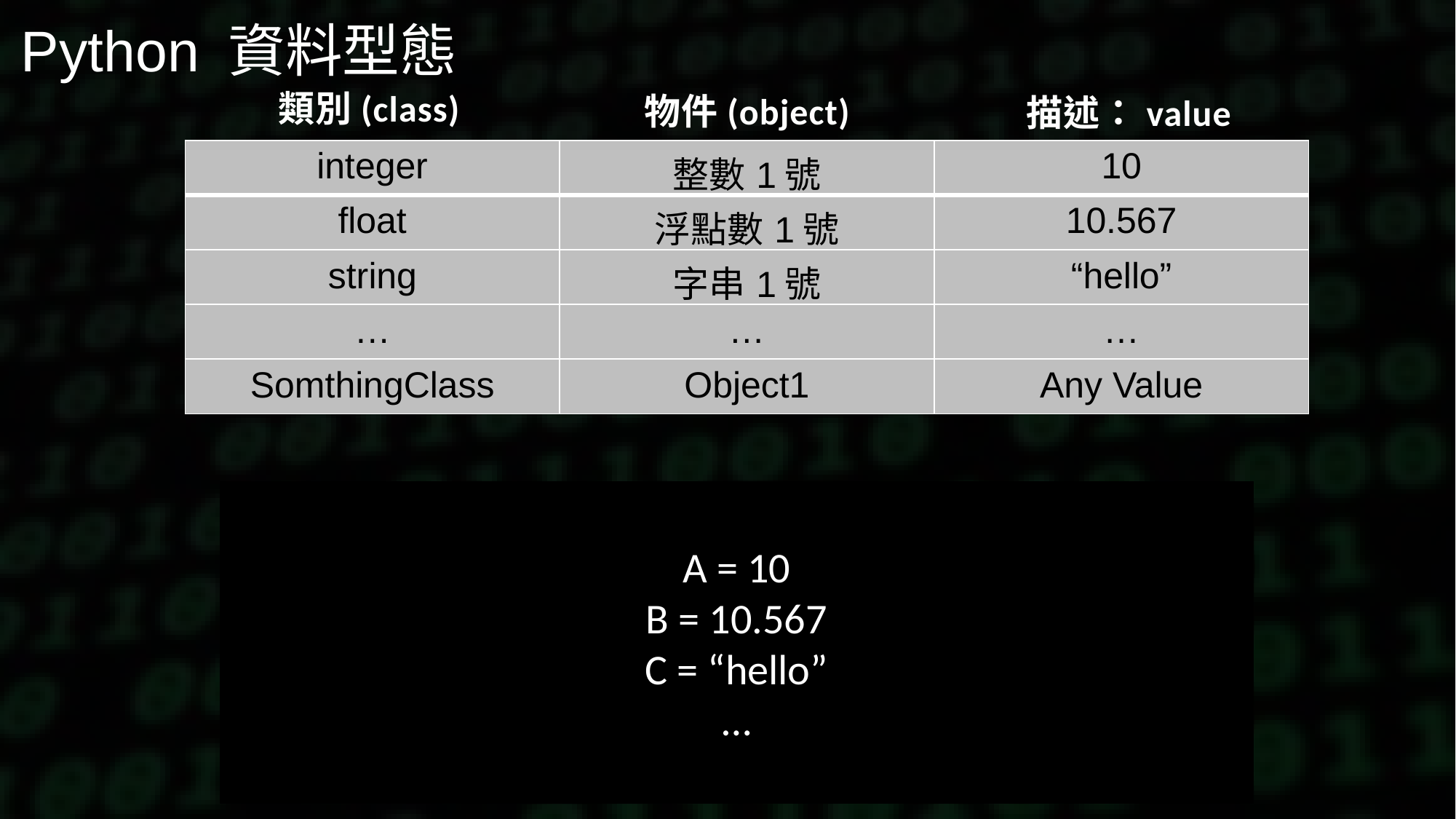

# Python 資料型態
類別(class)
物件(object)
描述：value
| integer | 整數1號 | 10 |
| --- | --- | --- |
| float | 浮點數1號 | 10.567 |
| string | 字串1號 | “hello” |
| … | … | … |
| SomthingClass | Object1 | Any Value |
A = 10
B = 10.567
C = “hello”
…